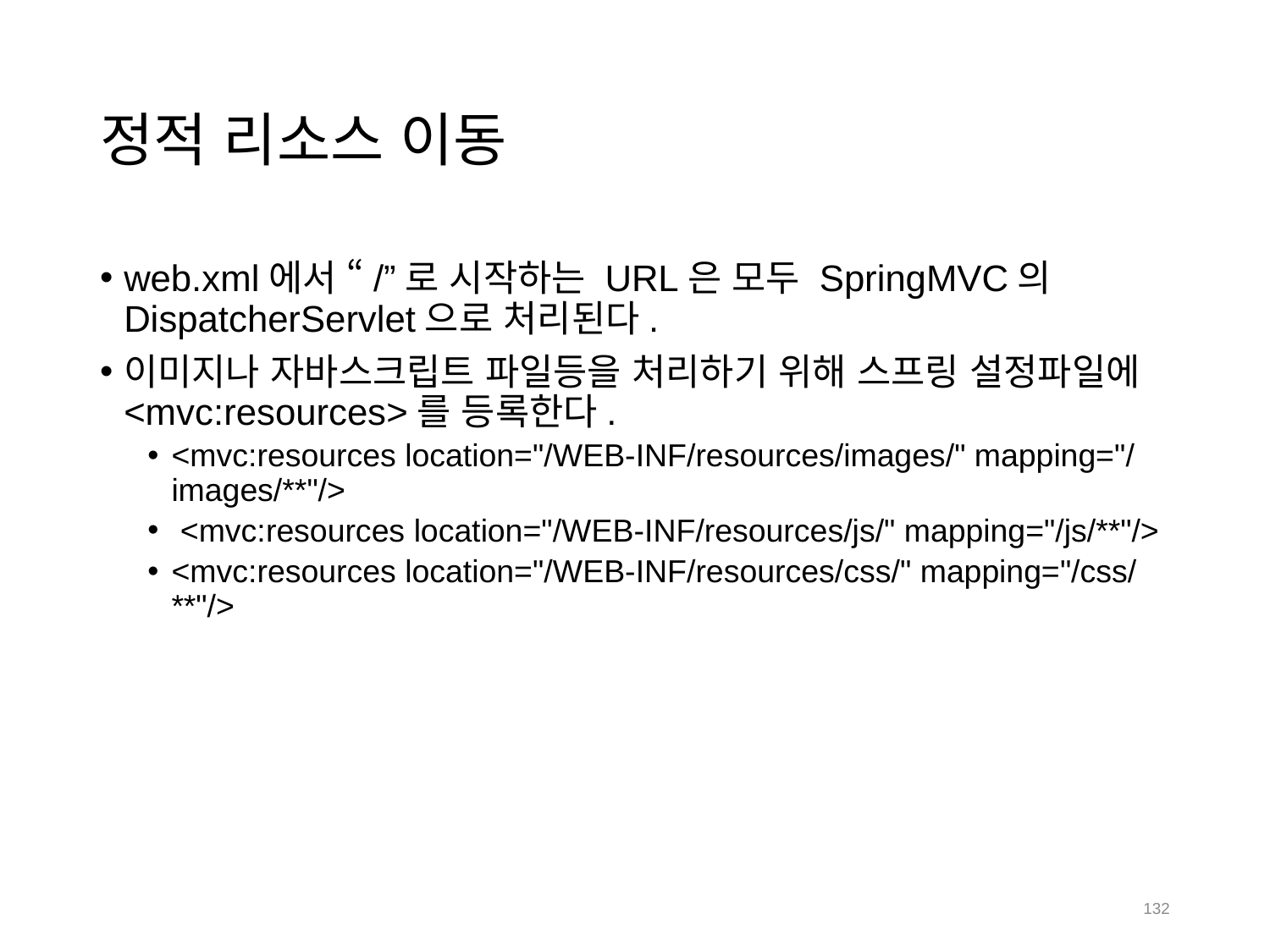

# 정적 리소스 이동
web.xml에서 “/”로 시작하는 URL은 모두 SpringMVC의 DispatcherServlet으로 처리된다.
이미지나 자바스크립트 파일등을 처리하기 위해 스프링 설정파일에 <mvc:resources>를 등록한다.
<mvc:resources location="/WEB-INF/resources/images/" mapping="/images/**"/>
 <mvc:resources location="/WEB-INF/resources/js/" mapping="/js/**"/>
<mvc:resources location="/WEB-INF/resources/css/" mapping="/css/**"/>

132